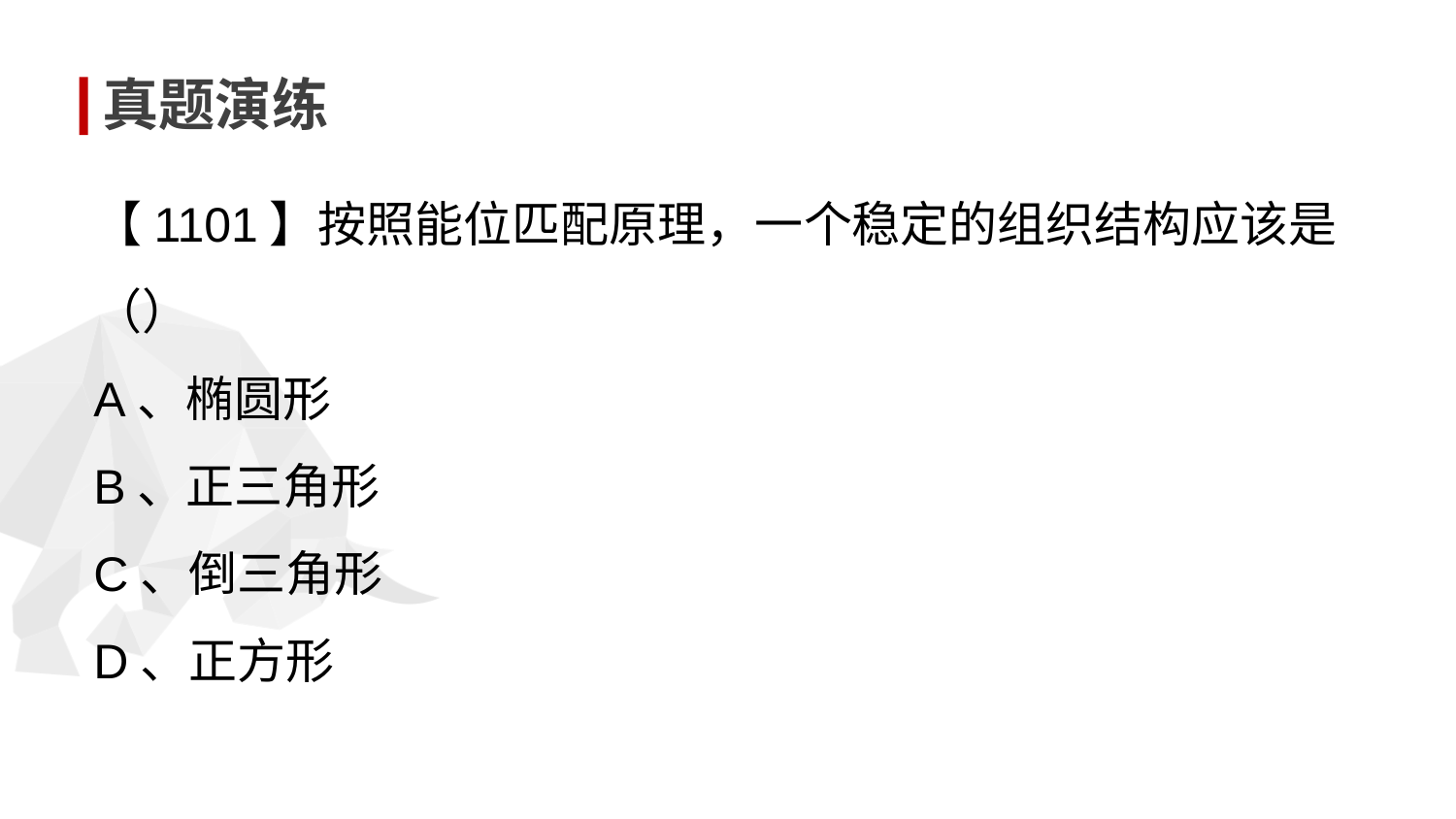

真题演练
【1101】按照能位匹配原理，一个稳定的组织结构应该是（）
A、椭圆形
B、正三角形
C、倒三角形
D、正方形